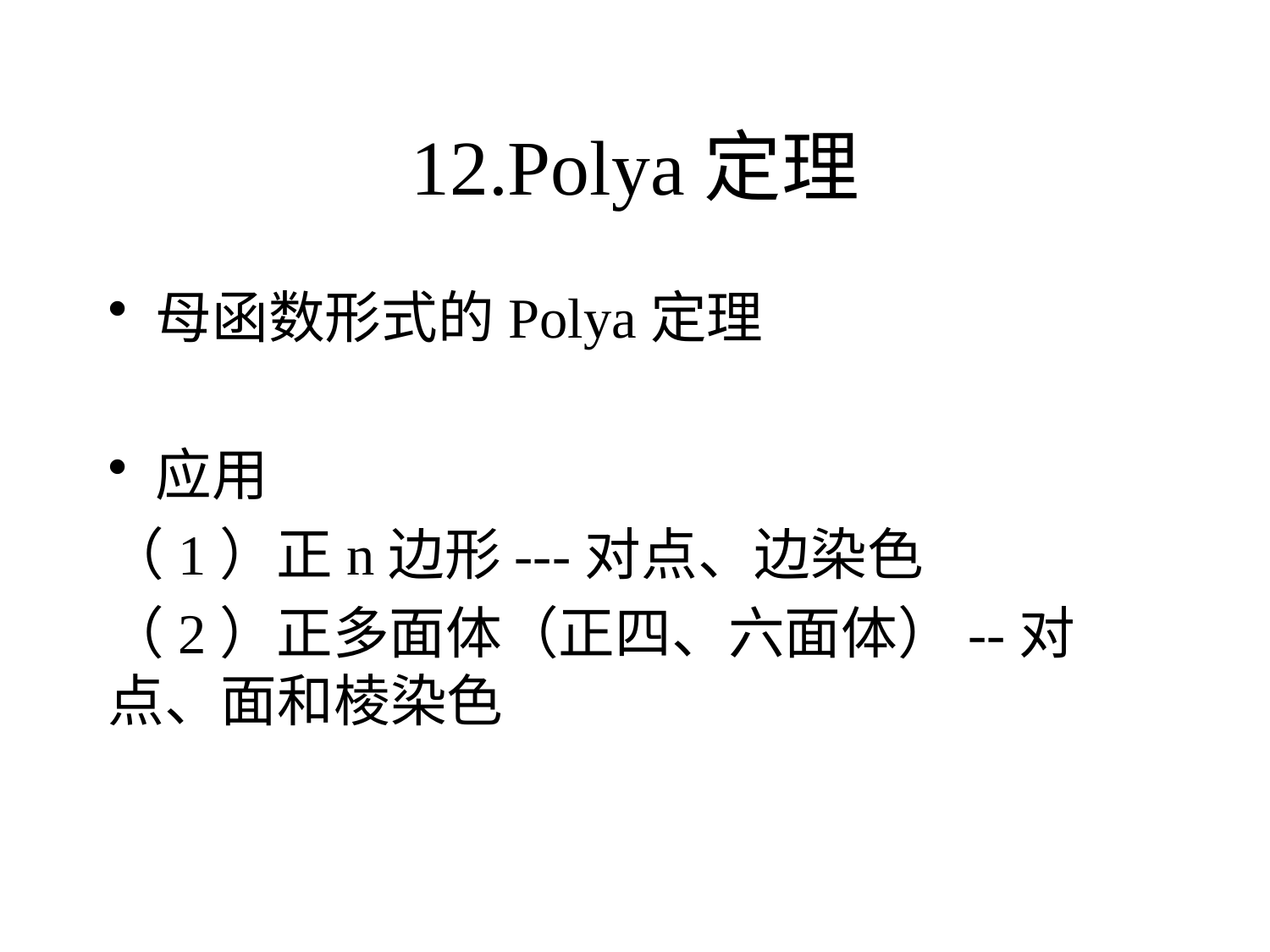

# 12.Polya定理
母函数形式的Polya定理

应用
（1）正n边形---对点、边染色
（2）正多面体（正四、六面体）--对点、面和棱染色